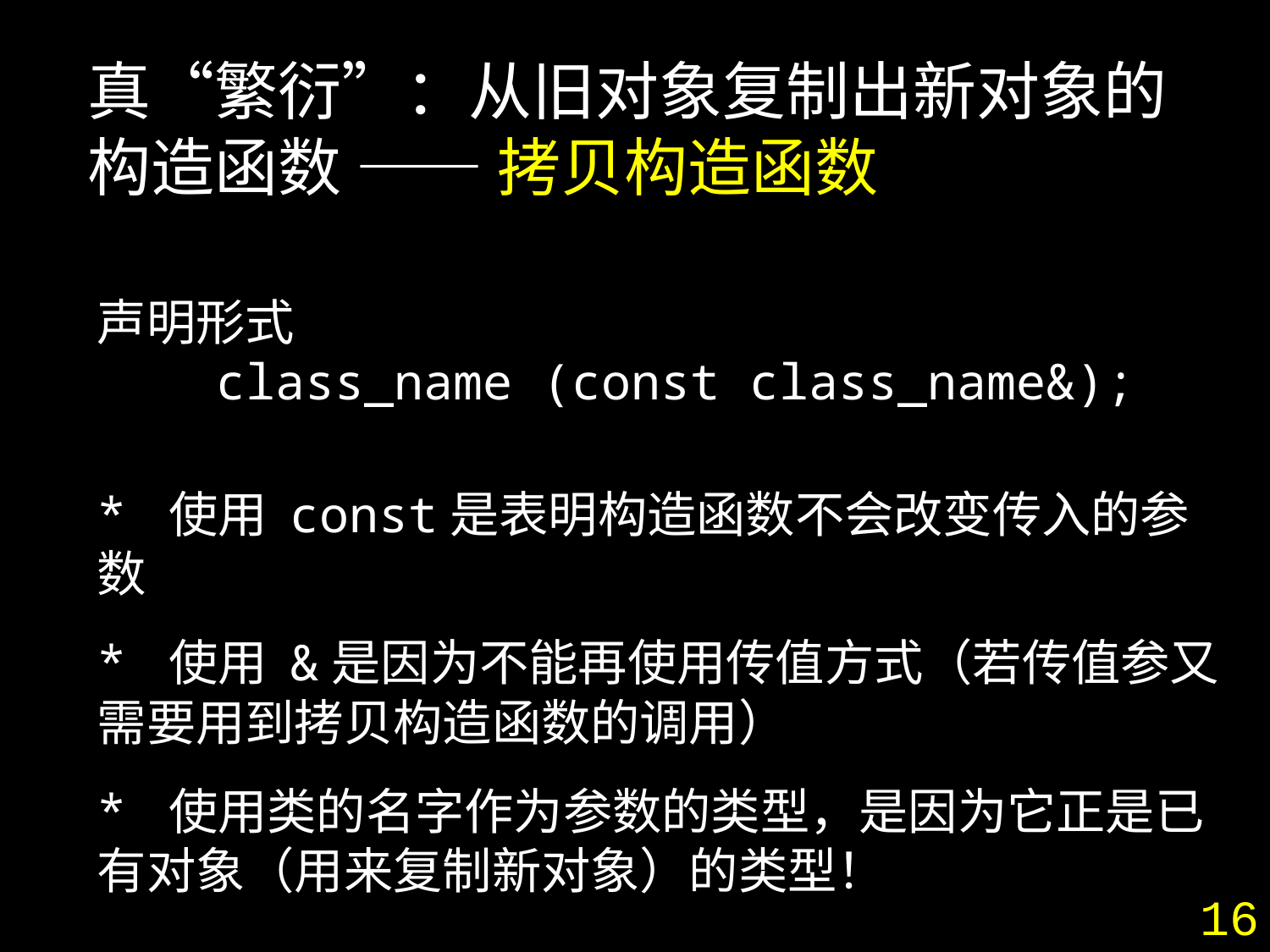

真“繁衍”：从旧对象复制出新对象的构造函数 —— 拷贝构造函数
声明形式
    class_name (const class_name&);

* 使用 const是表明构造函数不会改变传入的参数
* 使用 &是因为不能再使用传值方式（若传值参又需要用到拷贝构造函数的调用）
* 使用类的名字作为参数的类型，是因为它正是已有对象（用来复制新对象）的类型！
16